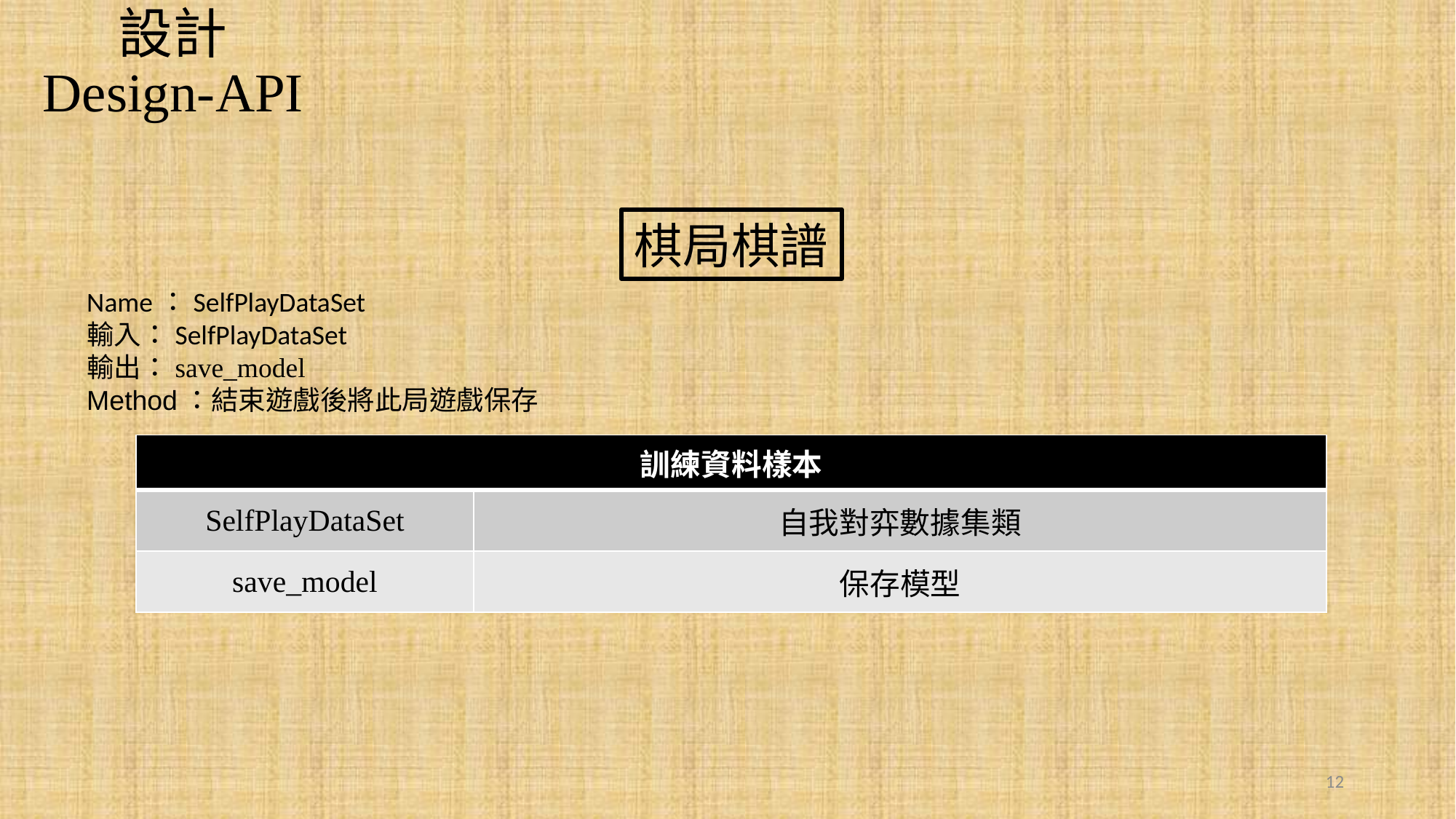

設計
Design-API
棋局棋譜
Name：SelfPlayDataSet
輸入：SelfPlayDataSet
輸出：save_model
Method：結束遊戲後將此局遊戲保存
| 訓練資料樣本 |  |
| --- | --- |
| SelfPlayDataSet | 自我對弈數據集類 |
| save\_model | 保存模型 |
12